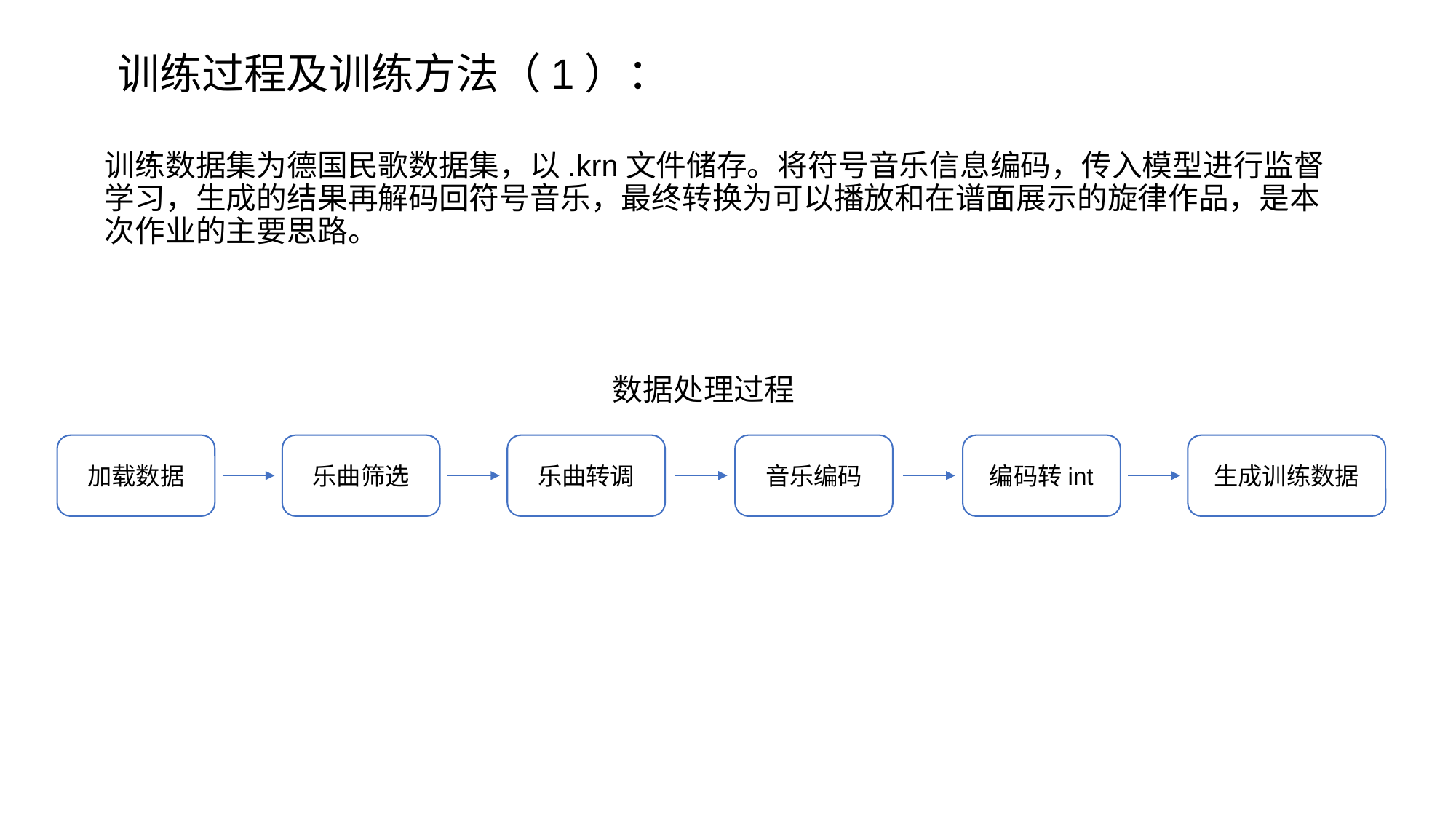

训练过程及训练方法（1）：

训练数据集为德国民歌数据集，以.krn文件储存。将符号音乐信息编码，传入模型进行监督学习，生成的结果再解码回符号音乐，最终转换为可以播放和在谱面展示的旋律作品，是本次作业的主要思路。

# 数据处理过程
加载数据
乐曲筛选
乐曲转调
音乐编码
编码转int
生成训练数据